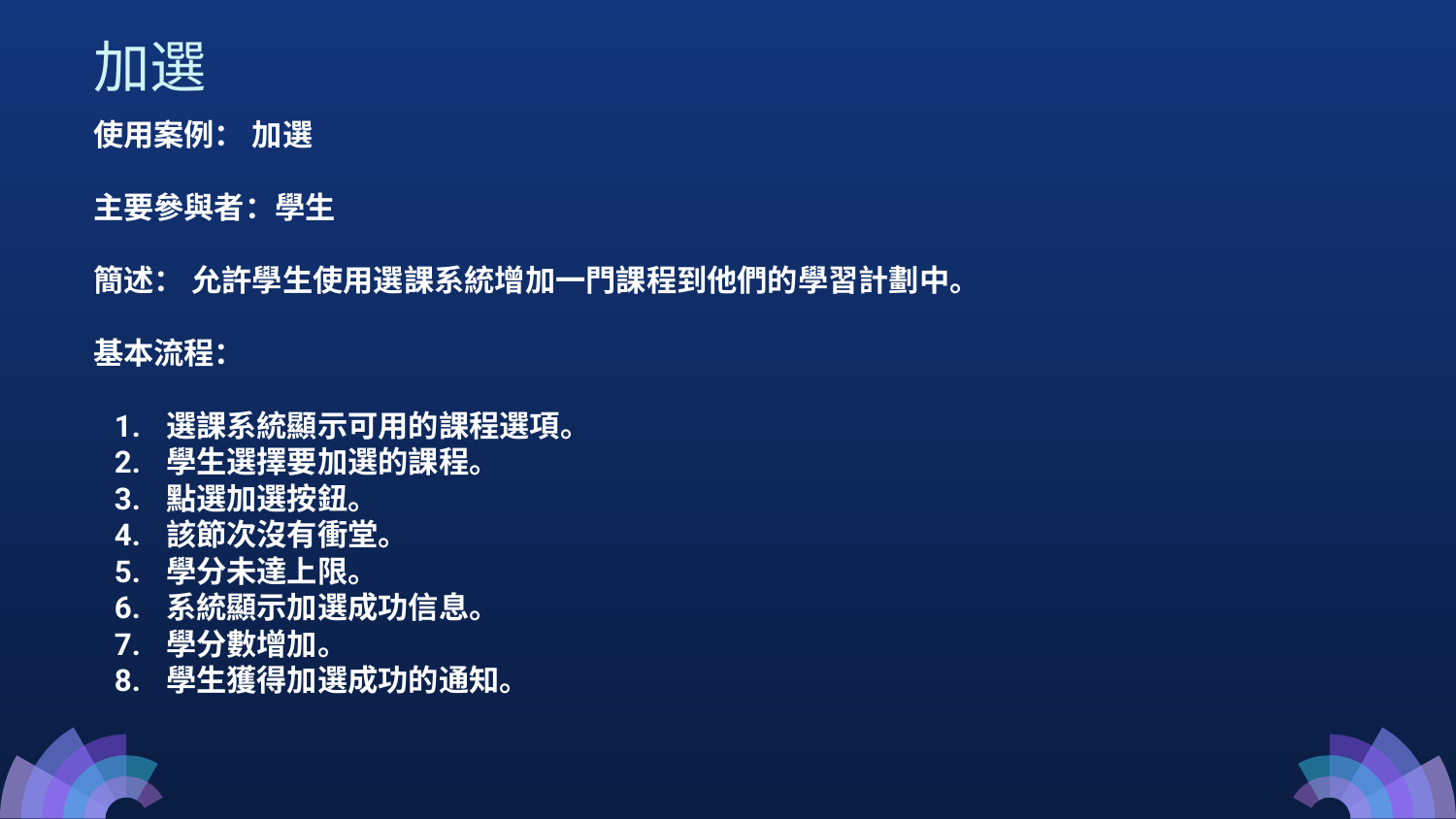

加選
使用案例： 加選

主要參與者：學生

簡述： 允許學生使用選課系統增加一門課程到他們的學習計劃中。

基本流程：

選課系統顯示可用的課程選項。
學生選擇要加選的課程。
點選加選按鈕。
該節次沒有衝堂。
學分未達上限。
系統顯示加選成功信息。
學分數增加。
學生獲得加選成功的通知。